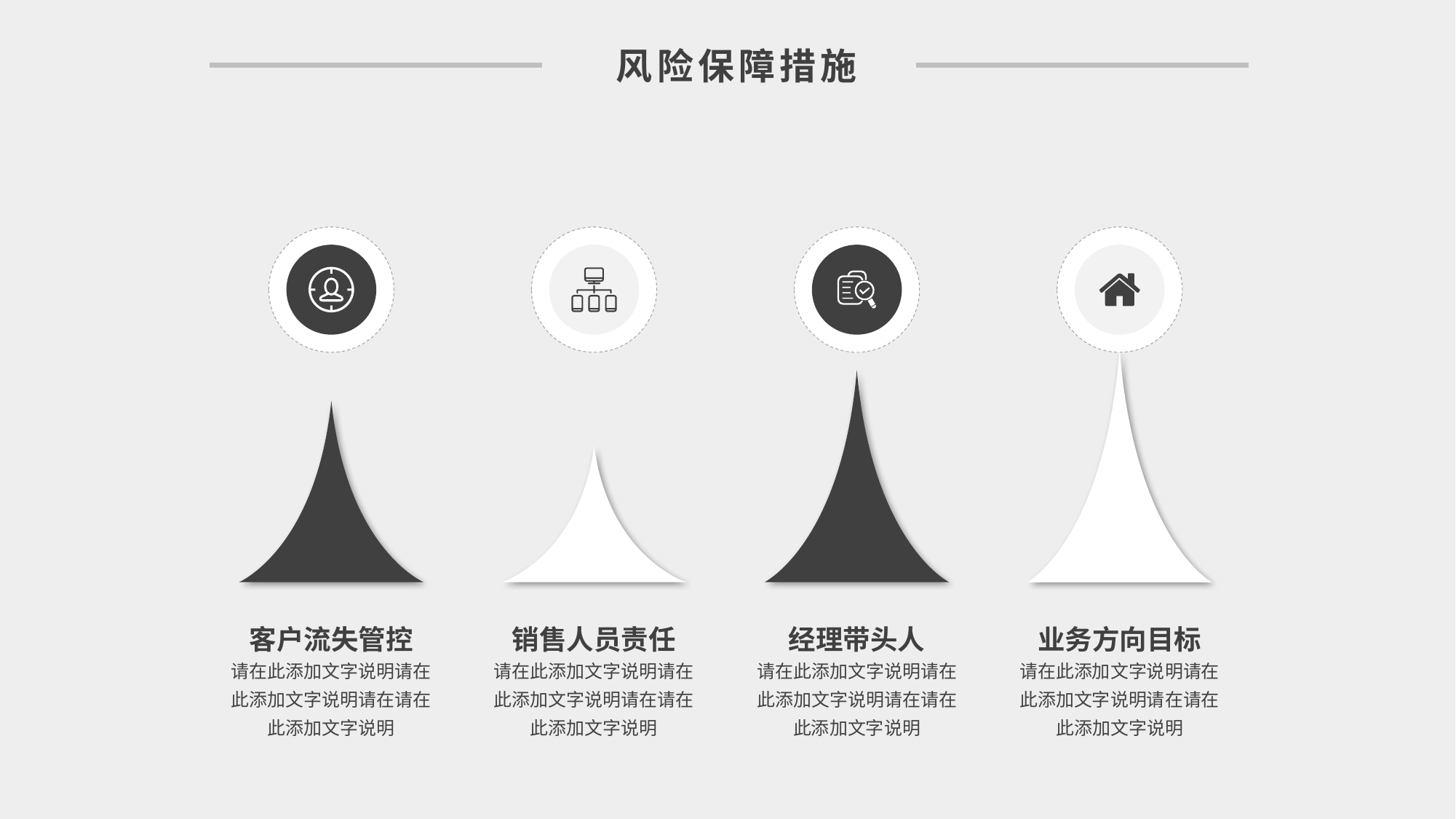

风险保障措施

客户流失管控
请在此添加文字说明请在此添加文字说明请在请在此添加文字说明
销售人员责任
请在此添加文字说明请在此添加文字说明请在请在此添加文字说明
经理带头人
请在此添加文字说明请在此添加文字说明请在请在此添加文字说明
业务方向目标
请在此添加文字说明请在此添加文字说明请在请在此添加文字说明